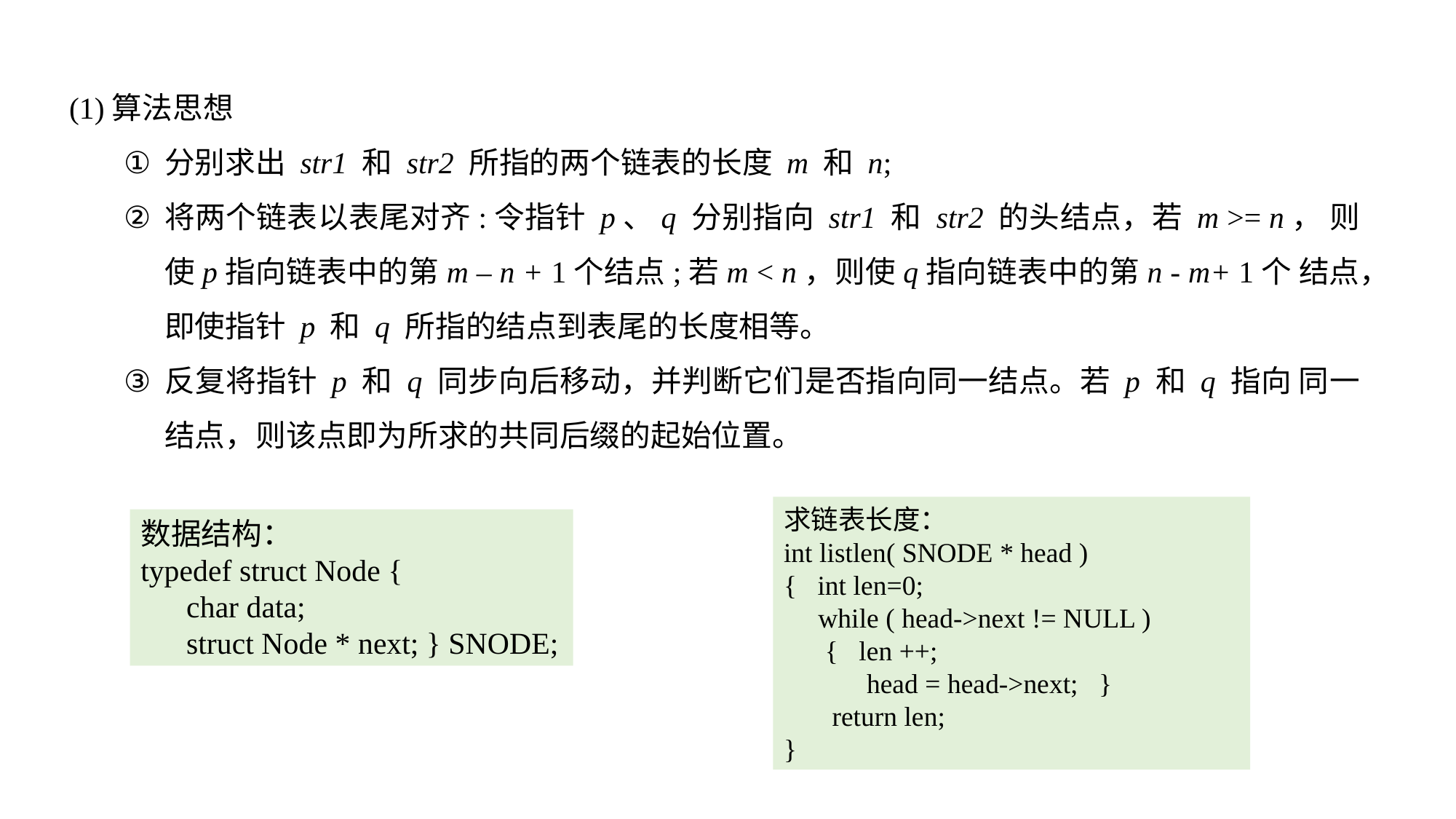

(1)算法思想
分别求出 str1 和 str2 所指的两个链表的长度 m 和 n;
将两个链表以表尾对齐:令指针 p、q 分别指向 str1 和 str2 的头结点，若 m >= n， 则使p指向链表中的第m – n + 1个结点;若m < n，则使q指向链表中的第n - m+ 1个 结点，即使指针 p 和 q 所指的结点到表尾的长度相等。
反复将指针 p 和 q 同步向后移动，并判断它们是否指向同一结点。若 p 和 q 指向 同一结点，则该点即为所求的共同后缀的起始位置。
求链表长度：
int listlen( SNODE * head )
{   int len=0;
     while ( head->next != NULL )
      {   len ++;
            head = head->next;   }
       return len;
}
数据结构：
typedef struct Node {
      char data;
      struct Node * next; } SNODE;